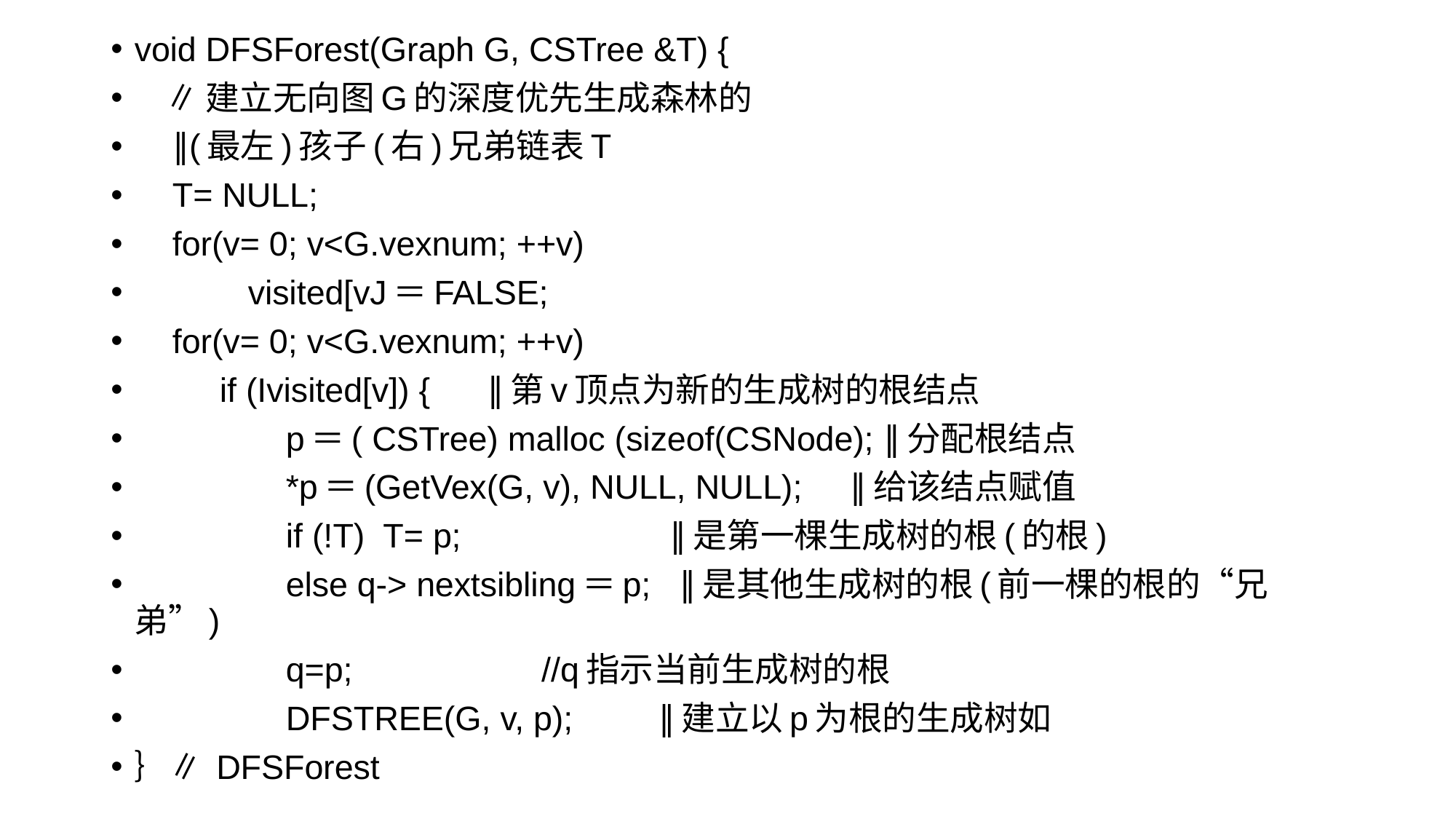

void DFSForest(Graph G, CSTree &T) {
    ∥建立无向图G的深度优先生成森林的
    ∥(最左)孩子(右)兄弟链表T
    T= NULL;
    for(v= 0; v<G.vexnum; ++v)
            visited[vJ＝FALSE;
    for(v= 0; v<G.vexnum; ++v)
         if (Ivisited[v]) {      ∥第v顶点为新的生成树的根结点
                p＝( CSTree) malloc (sizeof(CSNode); ∥分配根结点
                *p＝(GetVex(G, v), NULL, NULL);     ∥给该结点赋值
                if (!T)  T= p;                      ∥是第一棵生成树的根(的根)
                else q-> nextsibling＝p;   ∥是其他生成树的根(前一棵的根的“兄弟”)
                q=p;                    //q指示当前生成树的根
                DFSTREE(G, v, p);         ∥建立以p为根的生成树如
｝∥ DFSForest